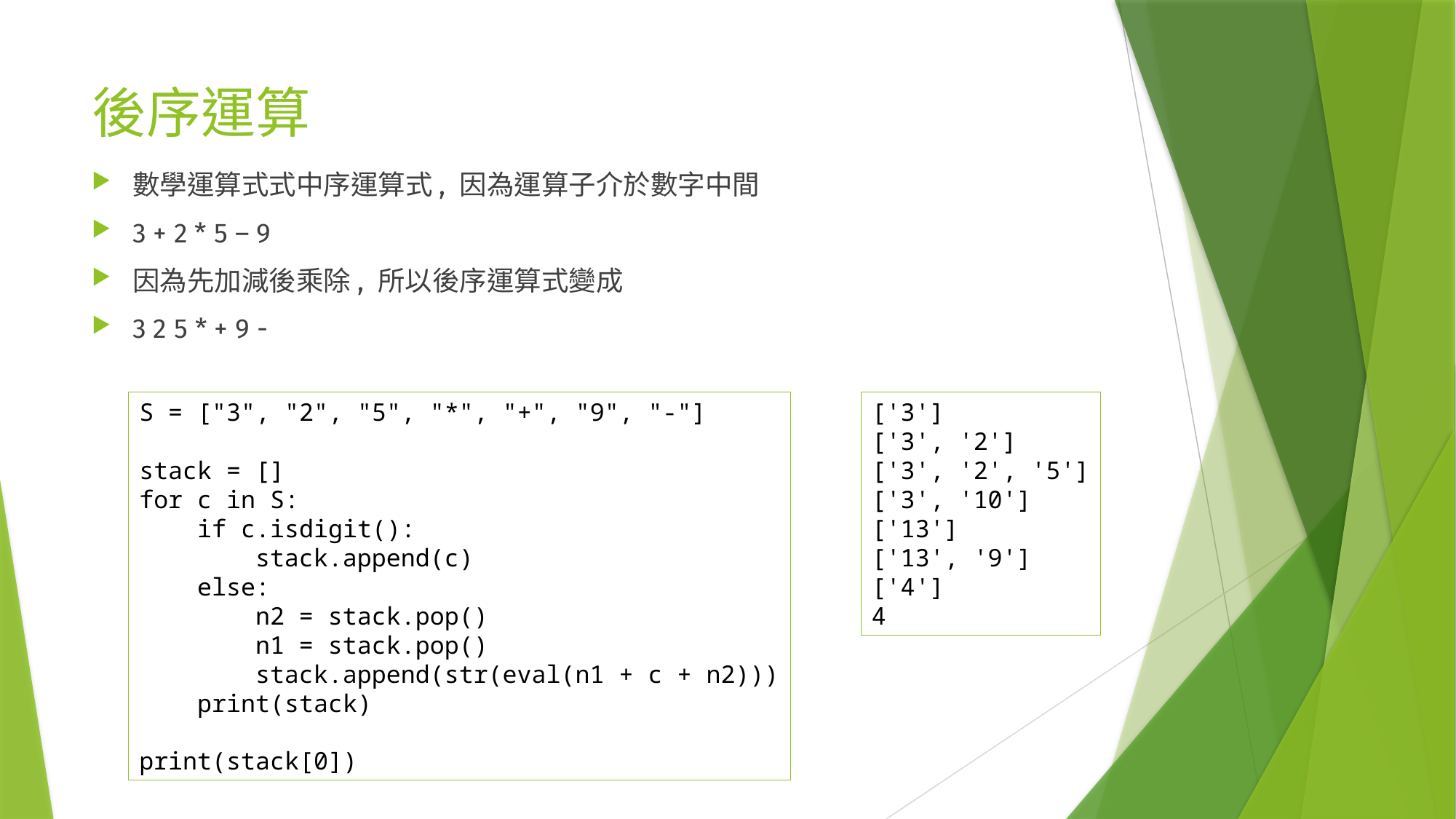

# 後序運算
數學運算式式中序運算式, 因為運算子介於數字中間
3 + 2 * 5 – 9
因為先加減後乘除, 所以後序運算式變成
3 2 5 * + 9 -

﻿S = ["3", "2", "5", "*", "+", "9", "-"]

stack = []
for c in S:
    if c.isdigit():
        stack.append(c)
    else:
        n2 = stack.pop()
        n1 = stack.pop()
        stack.append(str(eval(n1 + c + n2)))
    print(stack)

print(stack[0])
﻿['3']
['3', '2']
['3', '2', '5']
['3', '10']
['13']
['13', '9']
['4']
4